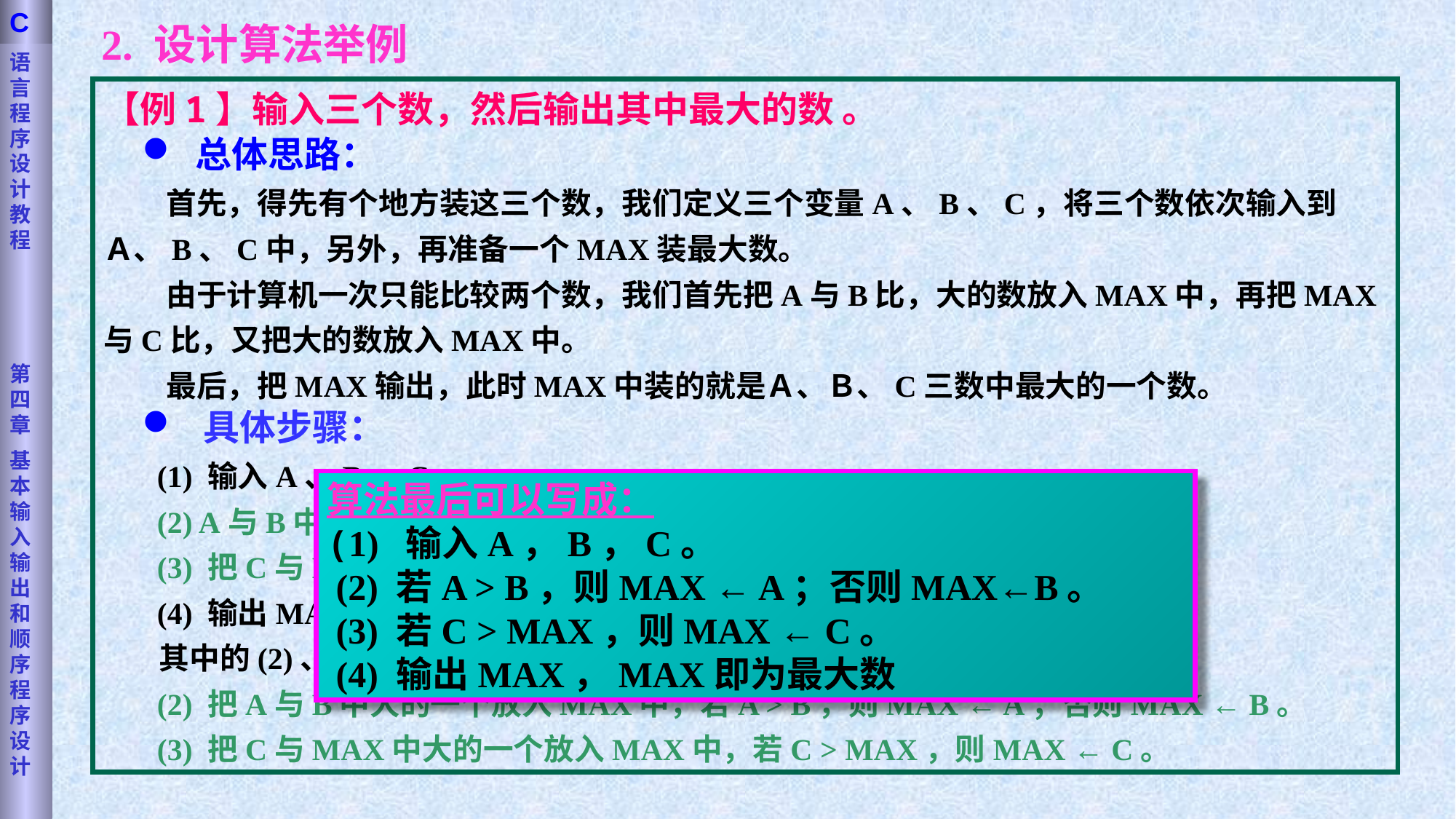

语言程序设计教程

第四章
基本输入输出和顺序程序设计
C
2. 设计算法举例
【例1】输入三个数，然后输出其中最大的数 。
 总体思路：
        首先，得先有个地方装这三个数，我们定义三个变量A、B、C，将三个数依次输入到Ａ、B、C中，另外，再准备一个MAX装最大数。
        由于计算机一次只能比较两个数，我们首先把A与B比，大的数放入MAX中，再把MAX与C比，又把大的数放入MAX中。
        最后，把MAX输出，此时MAX中装的就是Ａ、Ｂ、C三数中最大的一个数。
  具体步骤：
       (1) 输入A、B、C。
       (2) A与B中大的一个放入MAX中。
       (3) 把C与MAX中大的一个放入MAX中。
       (4) 输出MAX，MAX即为最大数。
       其中的(2)、(3)两步仍不明确，无法直接转化为程序语句，可以继续细化：
       (2) 把A与B中大的一个放入MAX中，若A > B，则MAX ← A；否则MAX ← B。
       (3) 把C与MAX中大的一个放入MAX中，若C > MAX，则MAX ← C。
算法最后可以写成：
(1)  输入A，B，C。
 (2) 若A > B，则MAX ← A；否则MAX←B。
 (3) 若C > MAX，则MAX ← C。
 (4) 输出MAX，MAX即为最大数